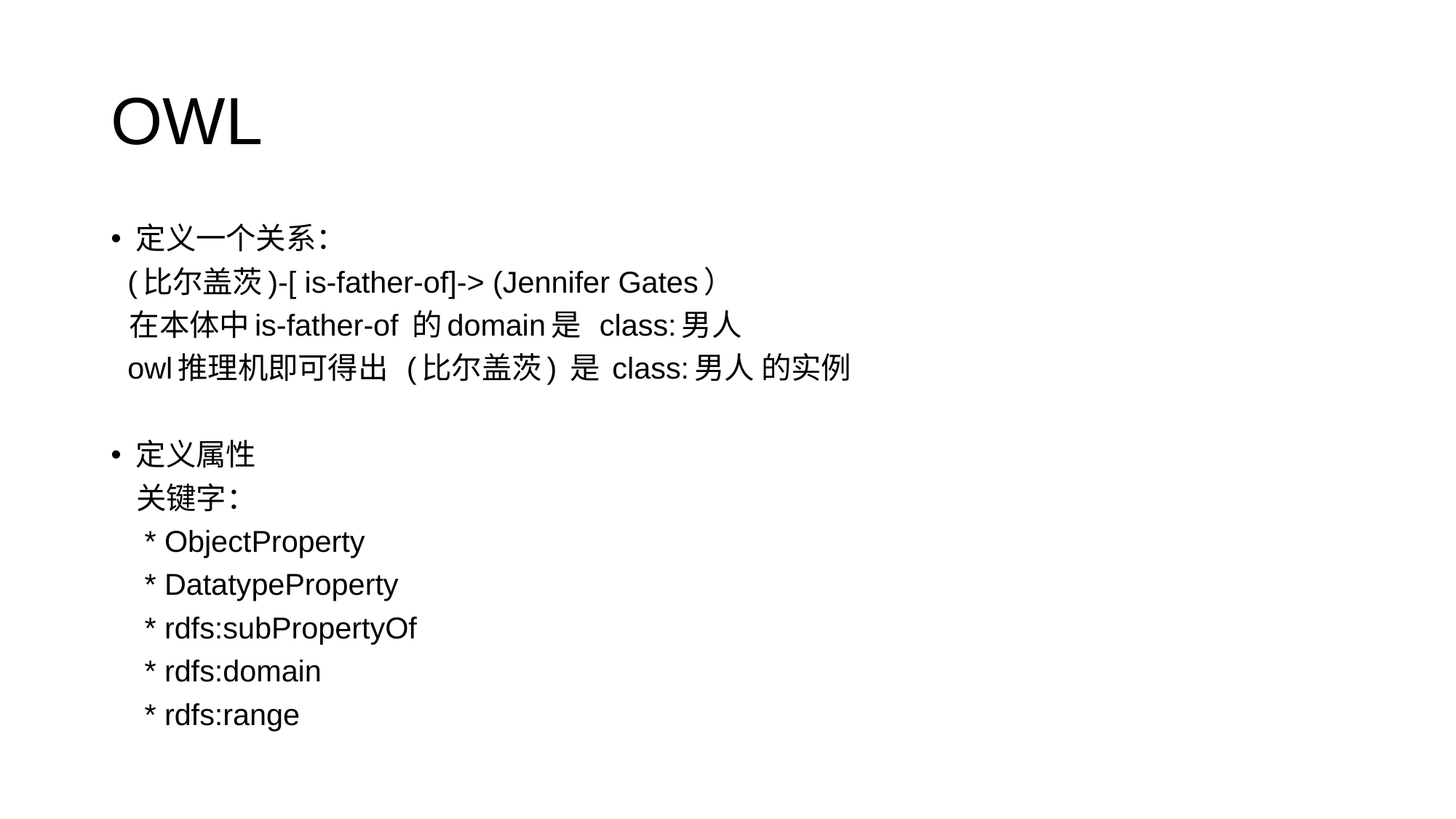

# OWL
定义一个关系：
  (比尔盖茨)-[ is-father-of]-> (Jennifer Gates）
  在本体中is-father-of 的domain是  class:男人
  owl推理机即可得出  (比尔盖茨) 是 class:男人 的实例

定义属性
   关键字：
    * ObjectProperty
    * DatatypeProperty
    * rdfs:subPropertyOf
    * rdfs:domain
    * rdfs:range